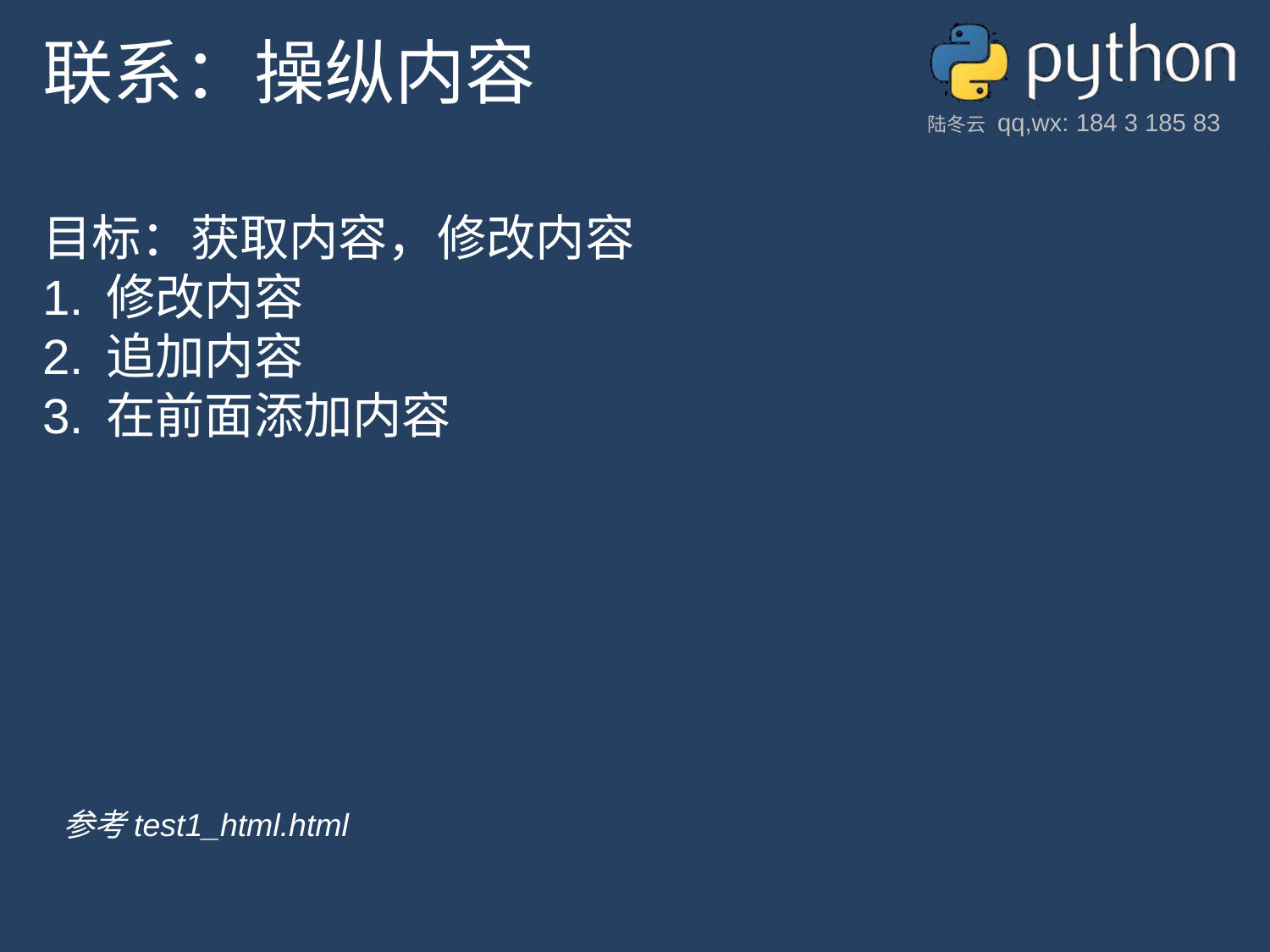

联系：操纵内容
目标：获取内容，修改内容
修改内容
追加内容
在前面添加内容
参考test1_html.html